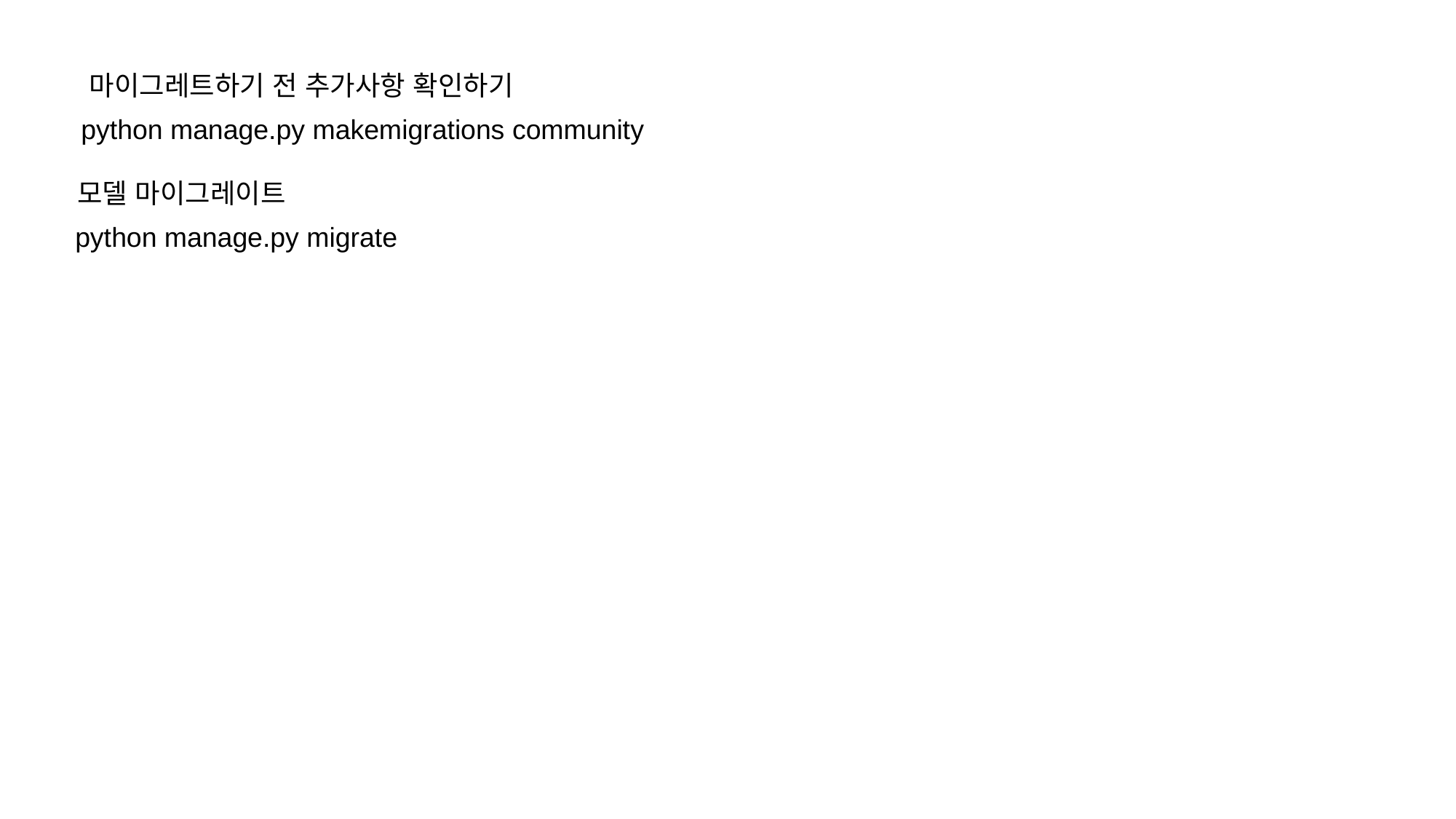

마이그레트하기 전 추가사항 확인하기
python manage.py makemigrations community
모델 마이그레이트
python manage.py migrate